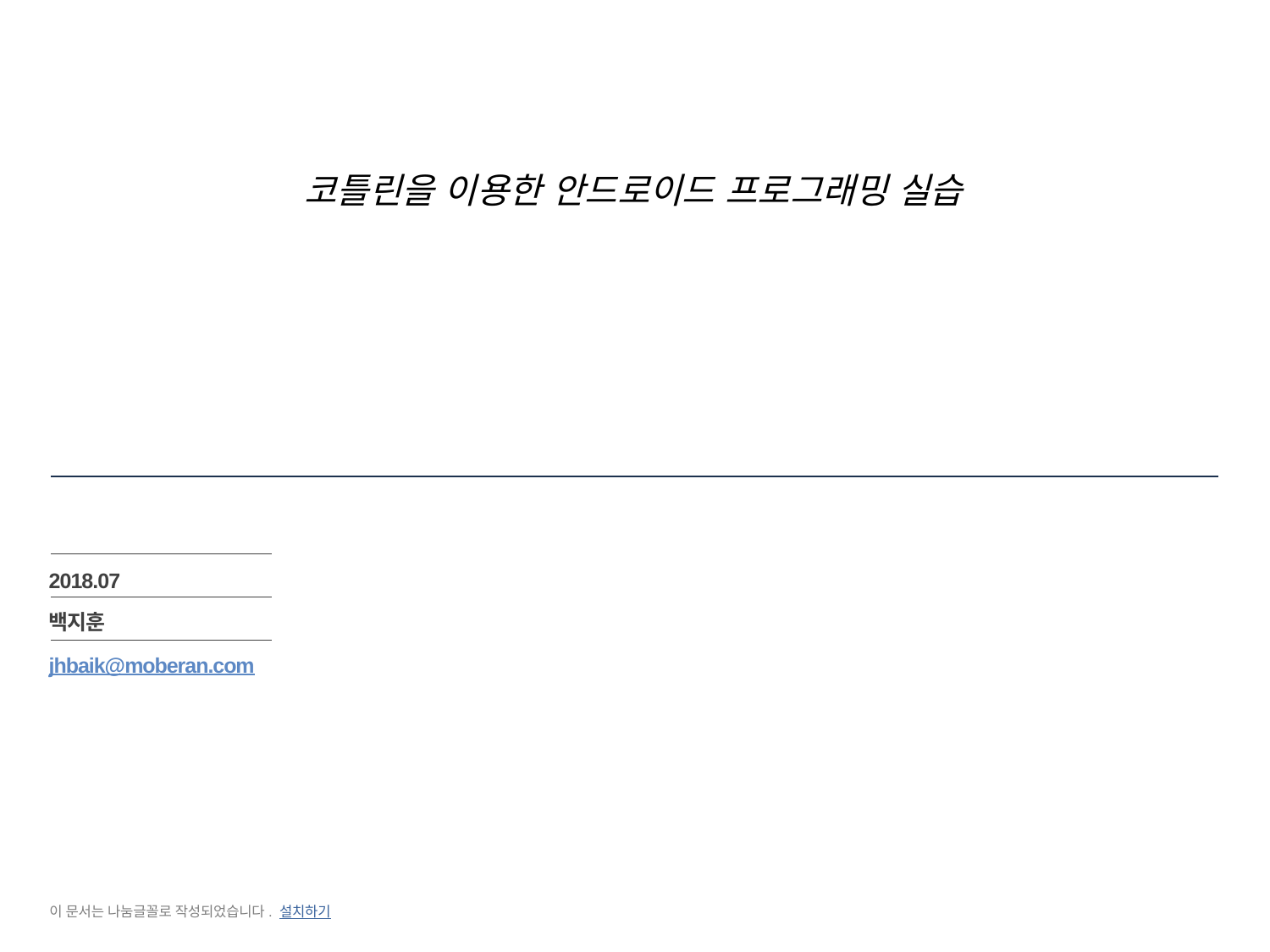

# 코틀린을 이용한 안드로이드 프로그래밍 실습
2018.07
백지훈
jhbaik@moberan.com
이 문서는 나눔글꼴로 작성되었습니다. 설치하기